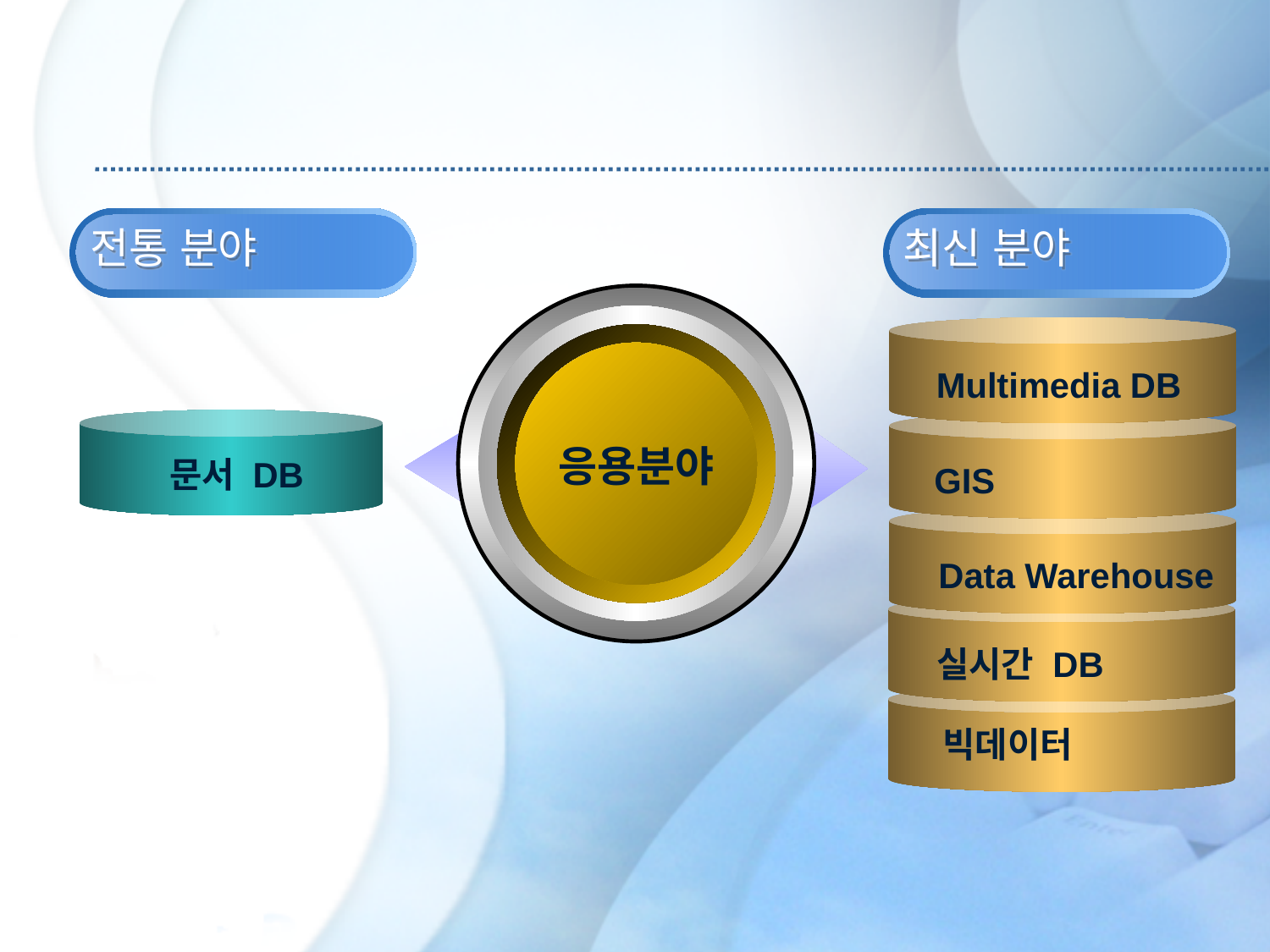

전통 분야

최신 분야

Multimedia DB

응용분야

문서 DB
GIS

Data Warehouse

실시간 DB

빅데이터